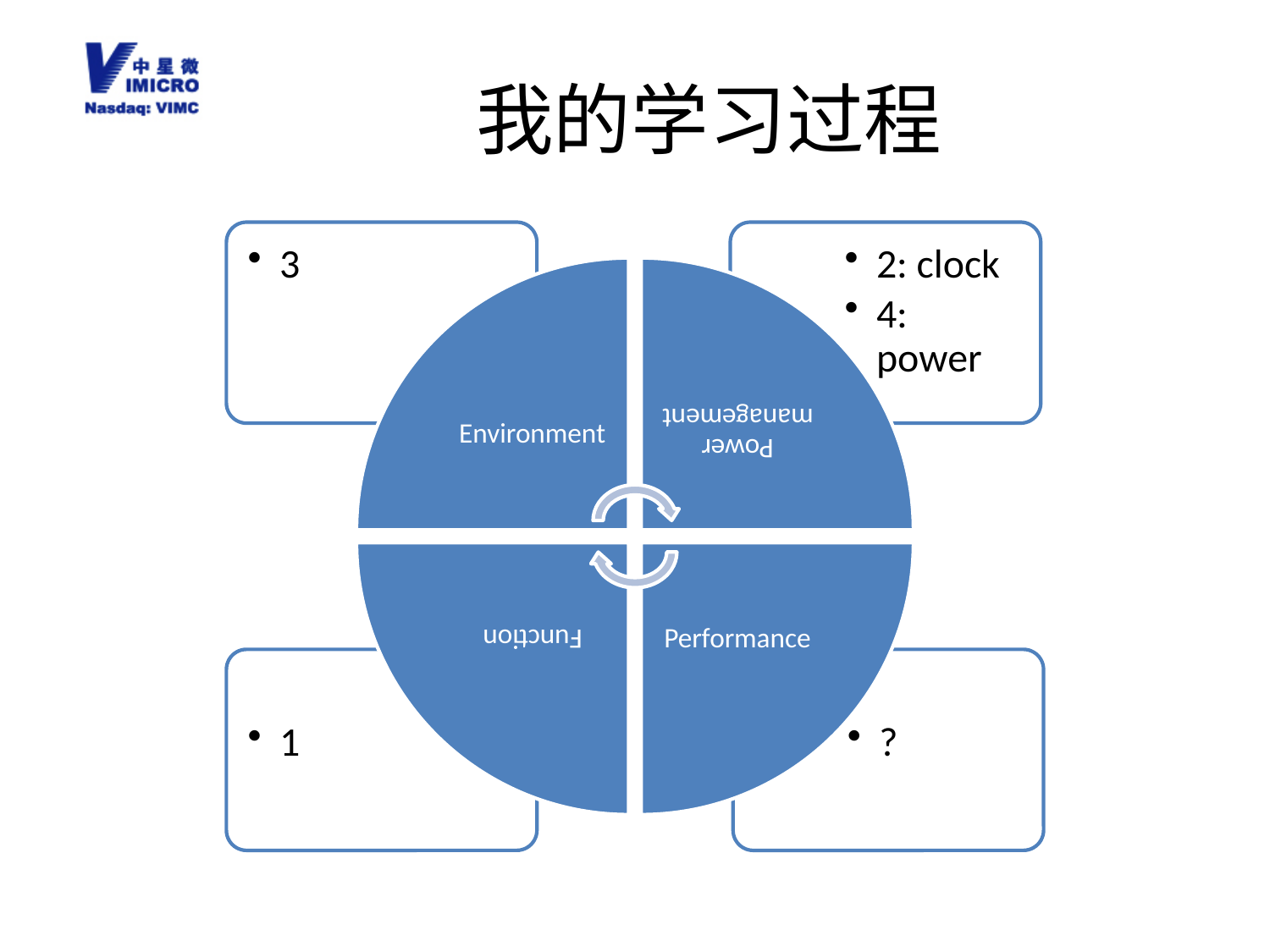

# 我的学习过程
?
1
2: clock
4: power
3
Environment
Power management
Performance
Function